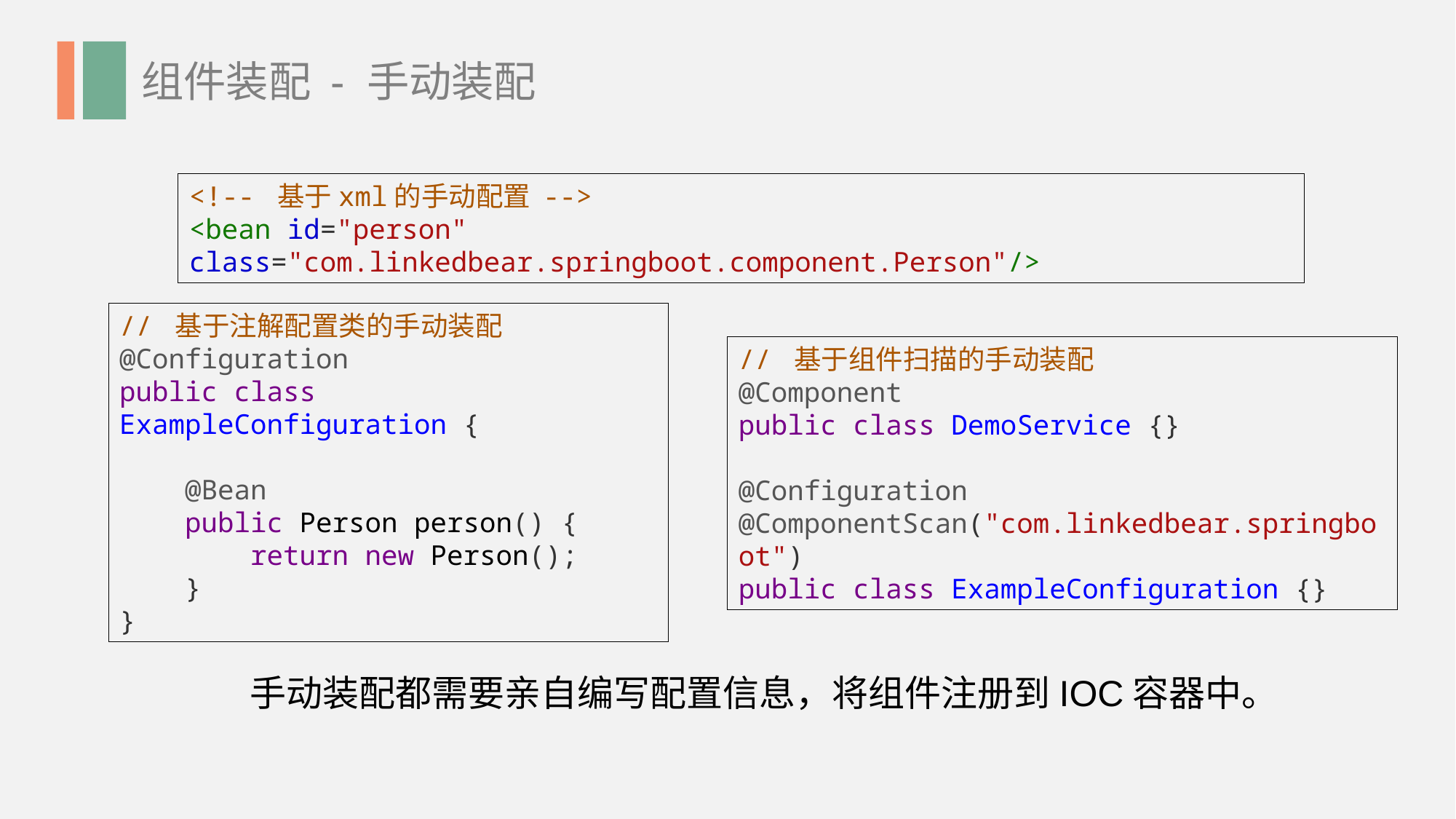

组件装配 - 手动装配
<!-- 基于xml的手动配置 -->
<bean id="person" class="com.linkedbear.springboot.component.Person"/>
// 基于注解配置类的手动装配
@Configuration
public class ExampleConfiguration {

    @Bean
    public Person person() {
        return new Person();
    }
}
// 基于组件扫描的手动装配
@Component
public class DemoService {}

@Configuration
@ComponentScan("com.linkedbear.springboot")
public class ExampleConfiguration {}
手动装配都需要亲自编写配置信息，将组件注册到IOC容器中。